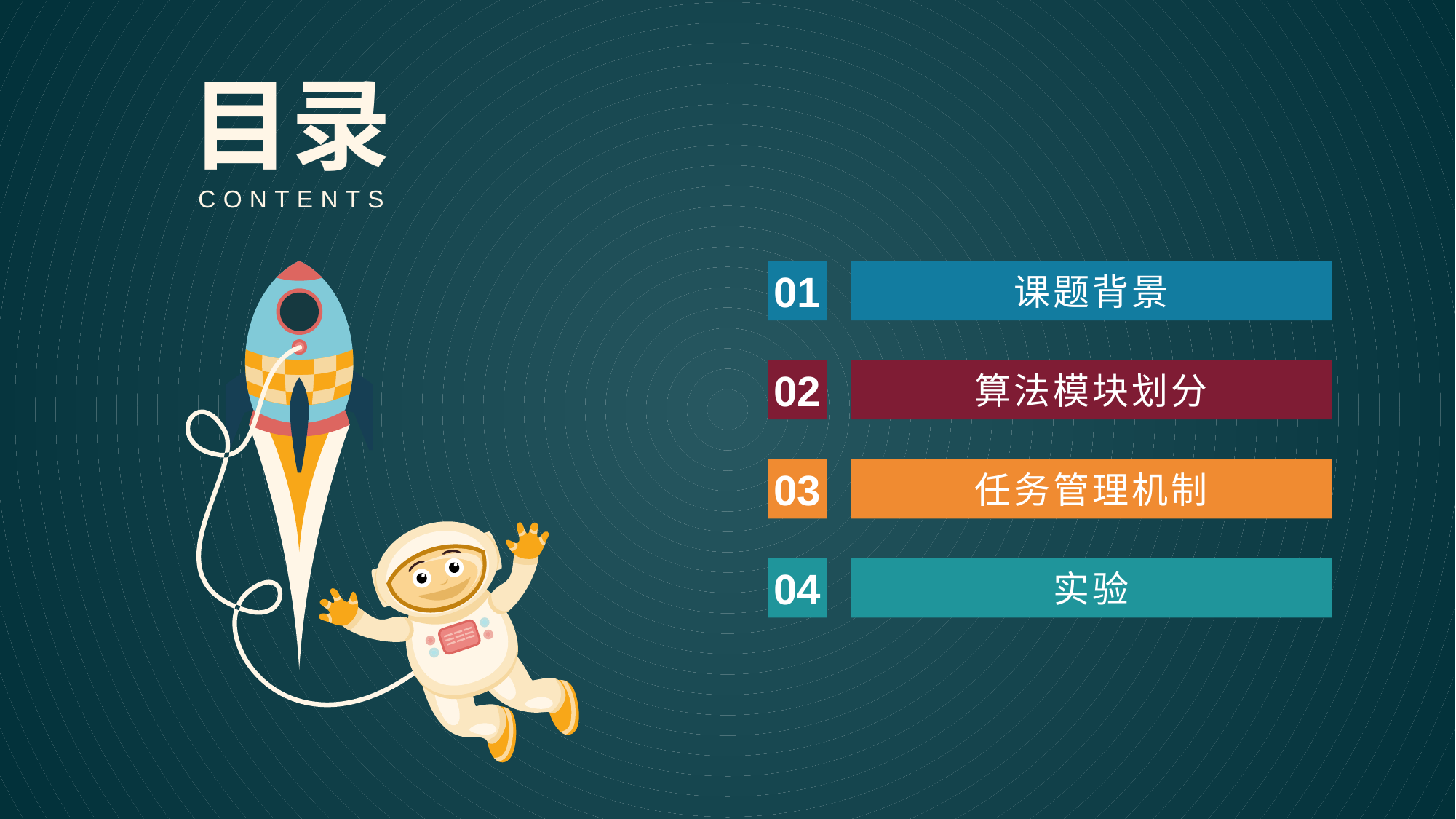

目录
CONTENTS

01
课题背景
02
算法模块划分
03
任务管理机制
04
实验